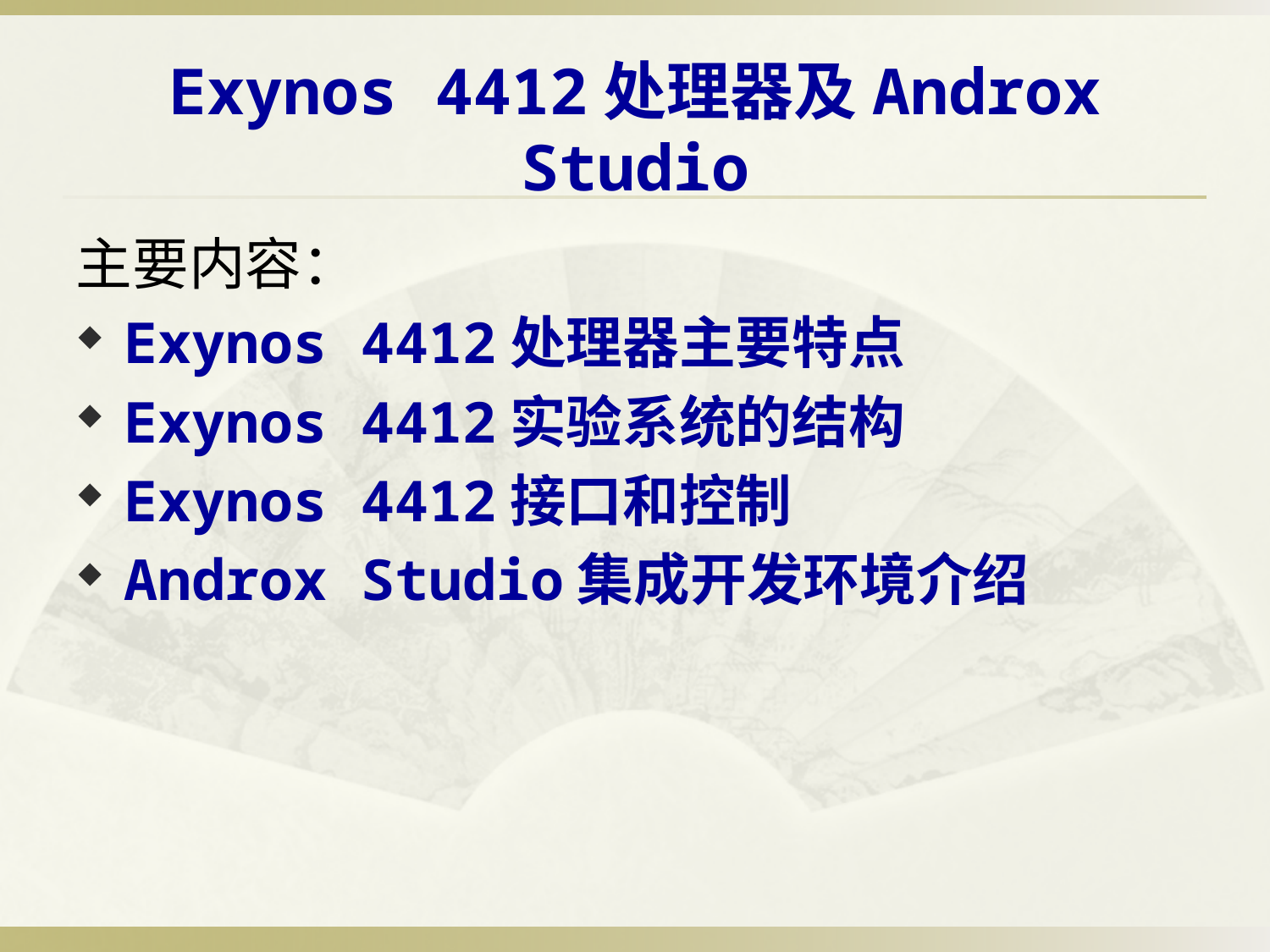

# Exynos 4412处理器及Androx Studio
主要内容：
Exynos 4412处理器主要特点
Exynos 4412实验系统的结构
Exynos 4412接口和控制
Androx Studio集成开发环境介绍